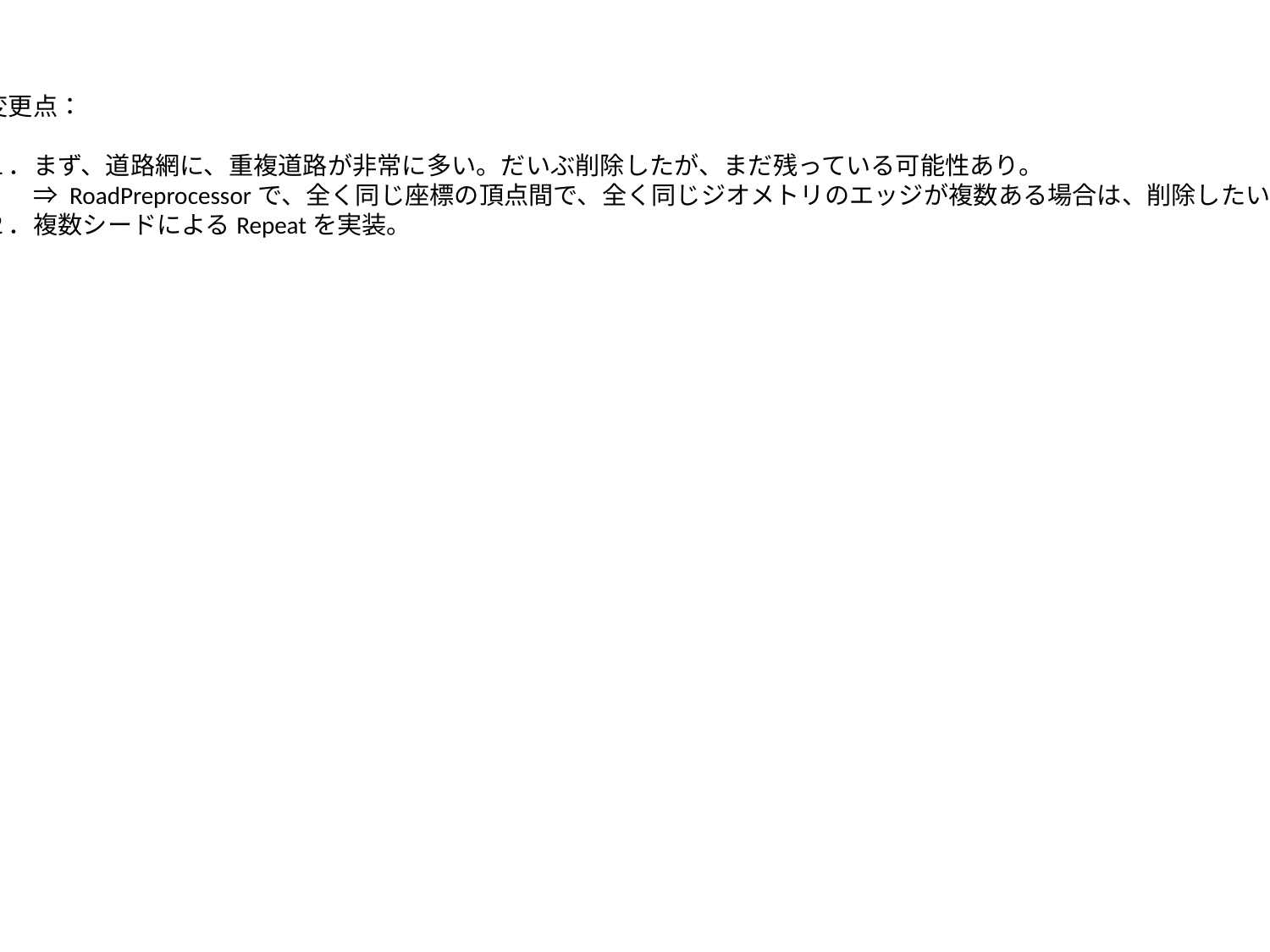

変更点：

１．まず、道路網に、重複道路が非常に多い。だいぶ削除したが、まだ残っている可能性あり。
　　⇒ RoadPreprocessorで、全く同じ座標の頂点間で、全く同じジオメトリのエッジが複数ある場合は、削除したい。
２．複数シードによるRepeatを実装。